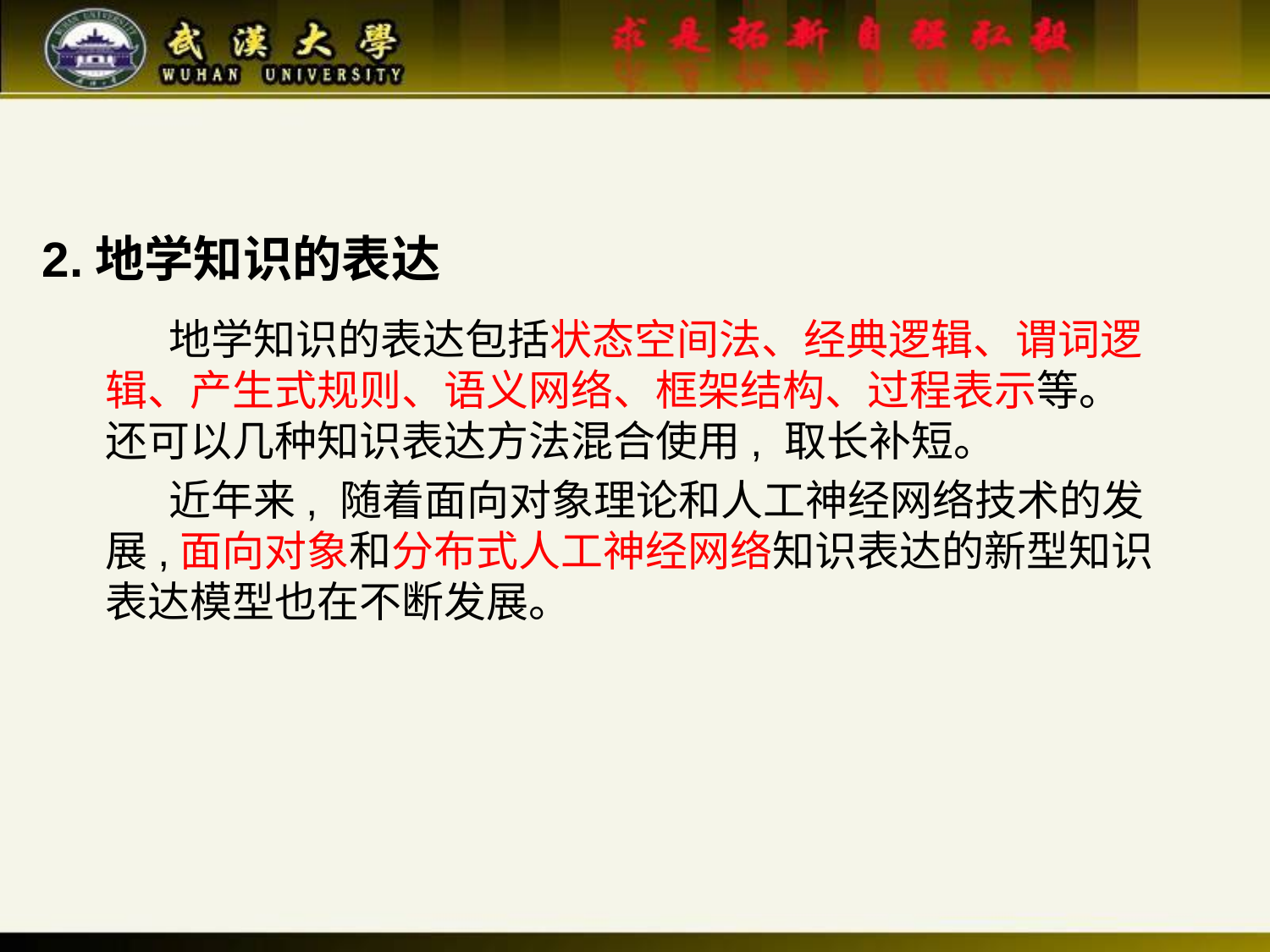

#
2.地学知识的表达
地学知识的表达包括状态空间法、经典逻辑、谓词逻辑、产生式规则、语义网络、框架结构、过程表示等。还可以几种知识表达方法混合使用, 取长补短。
近年来, 随着面向对象理论和人工神经网络技术的发展,面向对象和分布式人工神经网络知识表达的新型知识表达模型也在不断发展。